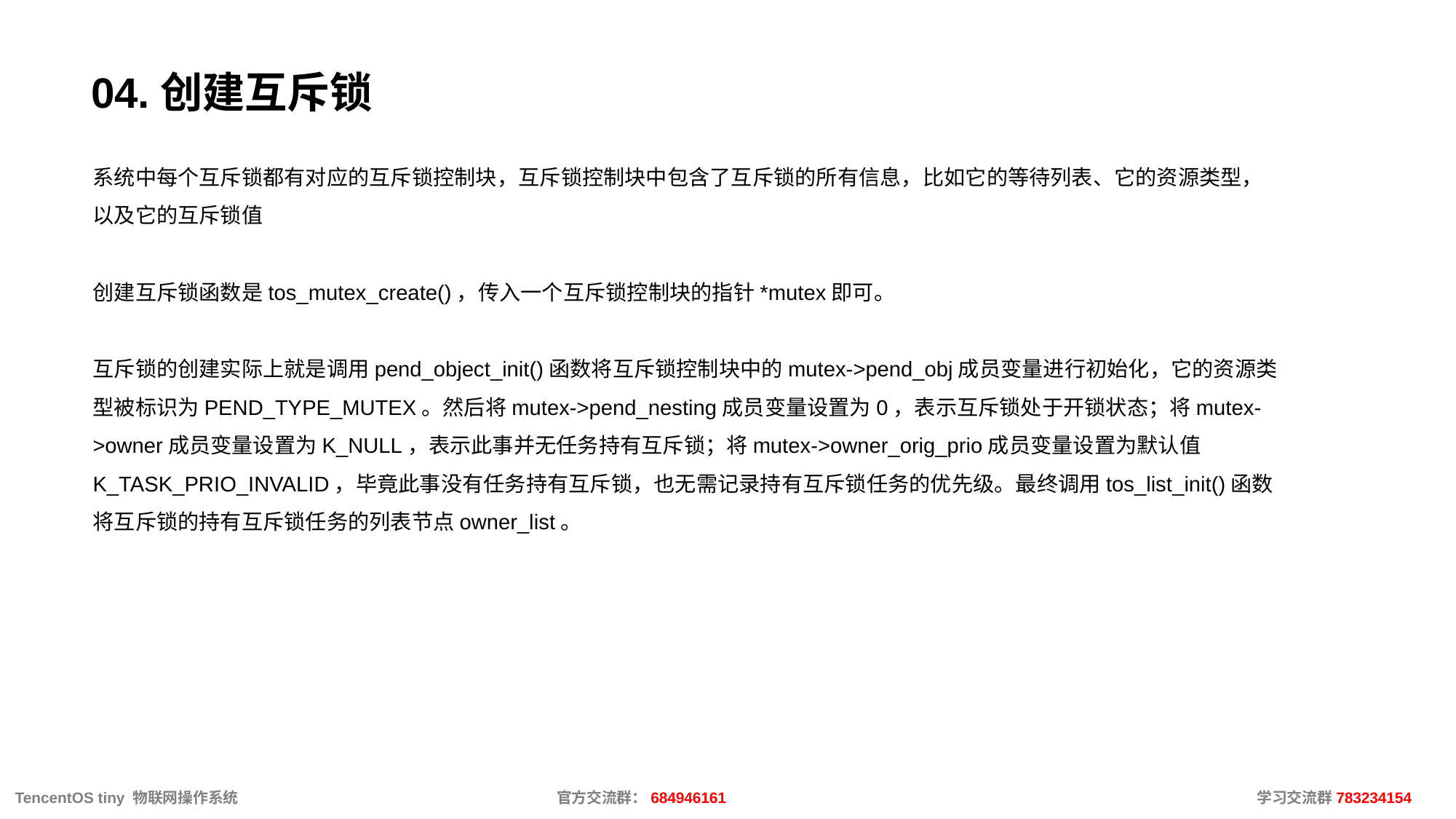

# 04.创建互斥锁
系统中每个互斥锁都有对应的互斥锁控制块，互斥锁控制块中包含了互斥锁的所有信息，比如它的等待列表、它的资源类型，以及它的互斥锁值

创建互斥锁函数是tos_mutex_create()，传入一个互斥锁控制块的指针*mutex即可。

互斥锁的创建实际上就是调用pend_object_init()函数将互斥锁控制块中的mutex->pend_obj成员变量进行初始化，它的资源类型被标识为PEND_TYPE_MUTEX。然后将mutex->pend_nesting成员变量设置为0，表示互斥锁处于开锁状态；将mutex->owner成员变量设置为K_NULL，表示此事并无任务持有互斥锁；将mutex->owner_orig_prio成员变量设置为默认值K_TASK_PRIO_INVALID，毕竟此事没有任务持有互斥锁，也无需记录持有互斥锁任务的优先级。最终调用tos_list_init()函数将互斥锁的持有互斥锁任务的列表节点owner_list。

 TencentOS tiny 物联网操作系统			官方交流群：684946161					          学习交流群：783234154